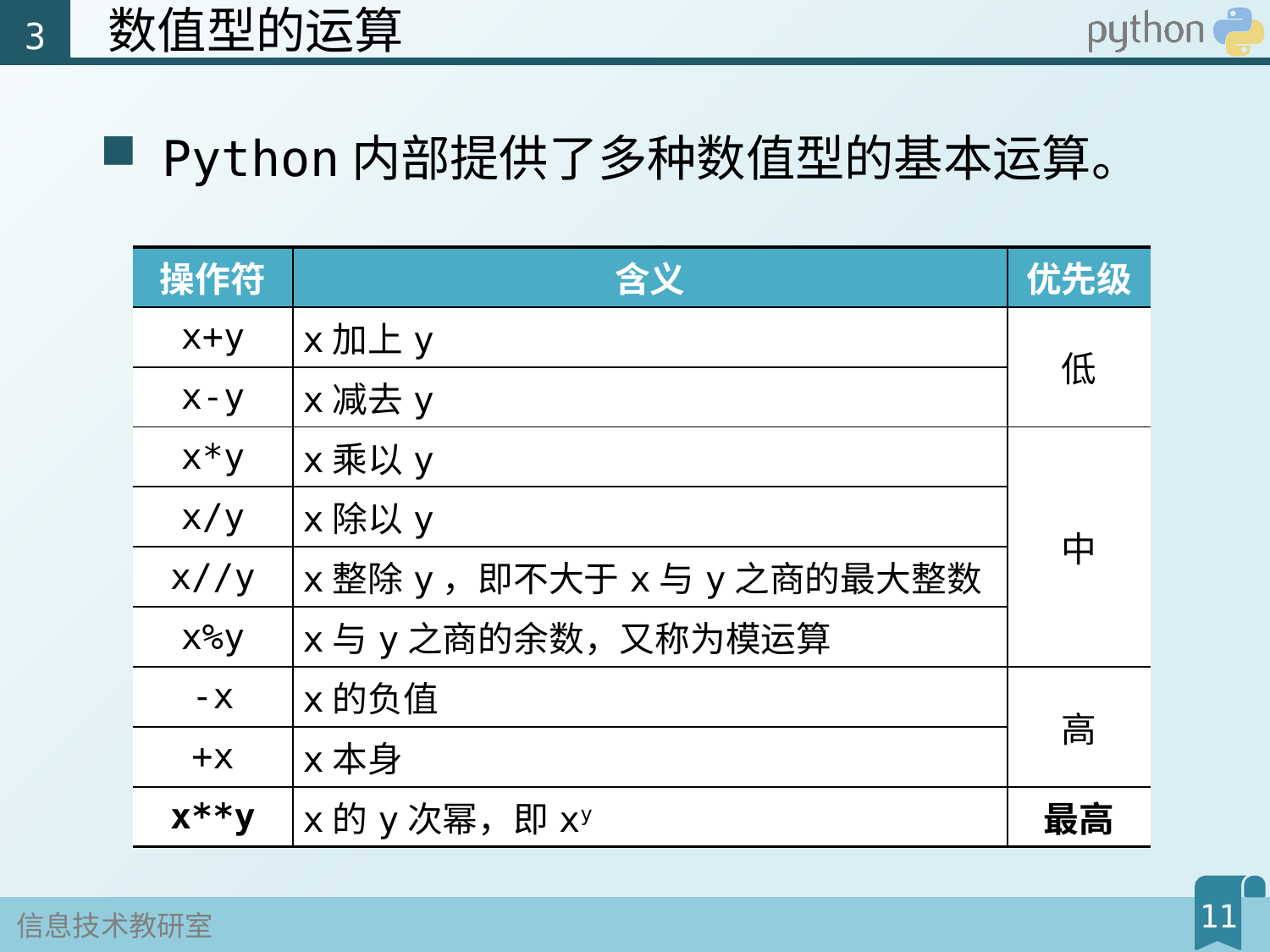

3
# 数值型的运算
Python内部提供了多种数值型的基本运算。
| 操作符 | 含义 | 优先级 |
| --- | --- | --- |
| x+y | x加上y | 低 |
| x-y | x减去y |  |
| x\*y | x乘以y | 中 |
| x/y | x除以y |  |
| x//y | x整除y，即不大于x与y之商的最大整数 |  |
| x%y | x与y之商的余数，又称为模运算 |  |
| -x | x的负值 | 高 |
| +x | x本身 |  |
| x\*\*y | x的y次幂，即xy | 最高 |
11